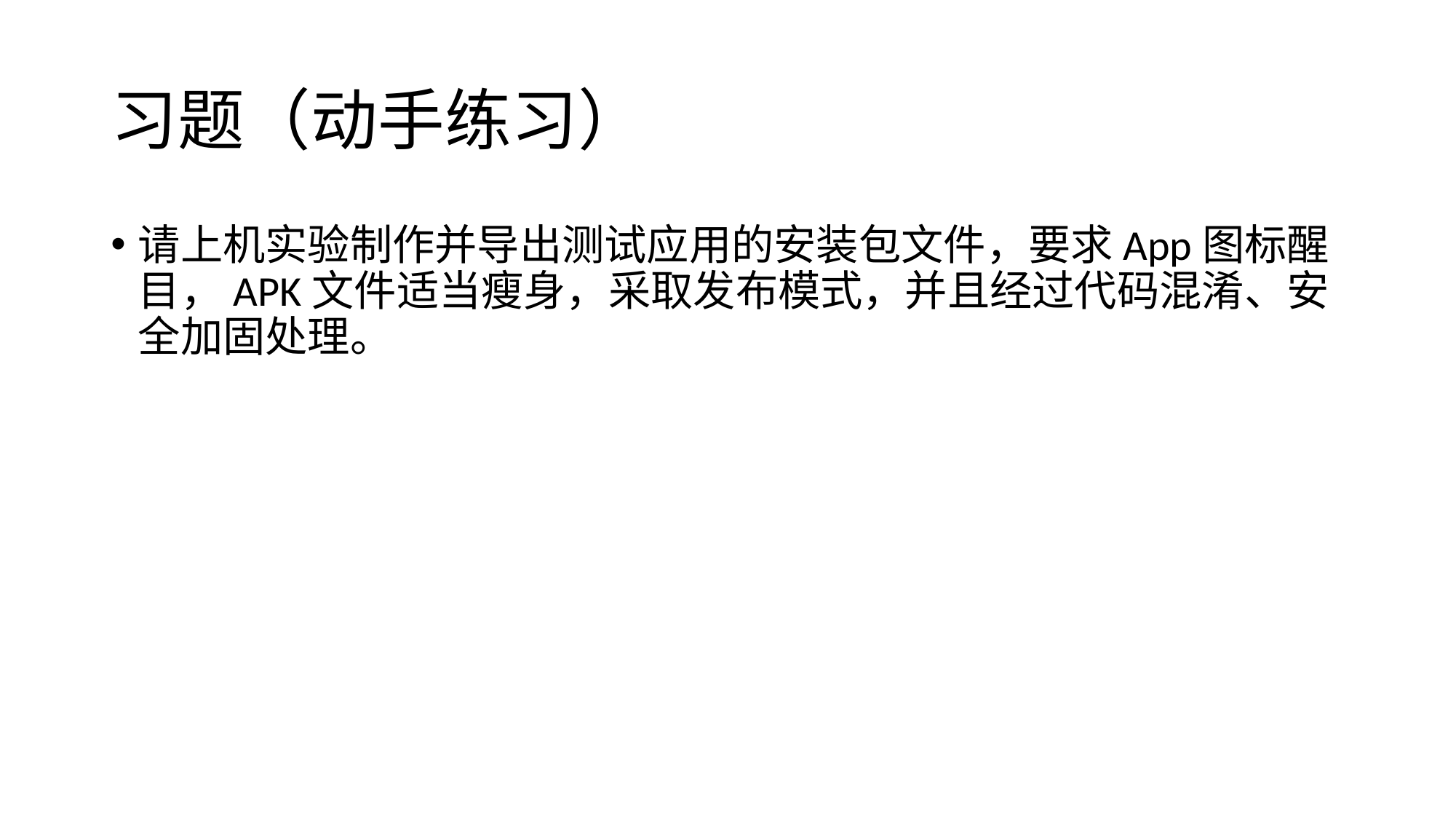

# 习题（动手练习）
请上机实验制作并导出测试应用的安装包文件，要求App图标醒目，APK文件适当瘦身，采取发布模式，并且经过代码混淆、安全加固处理。